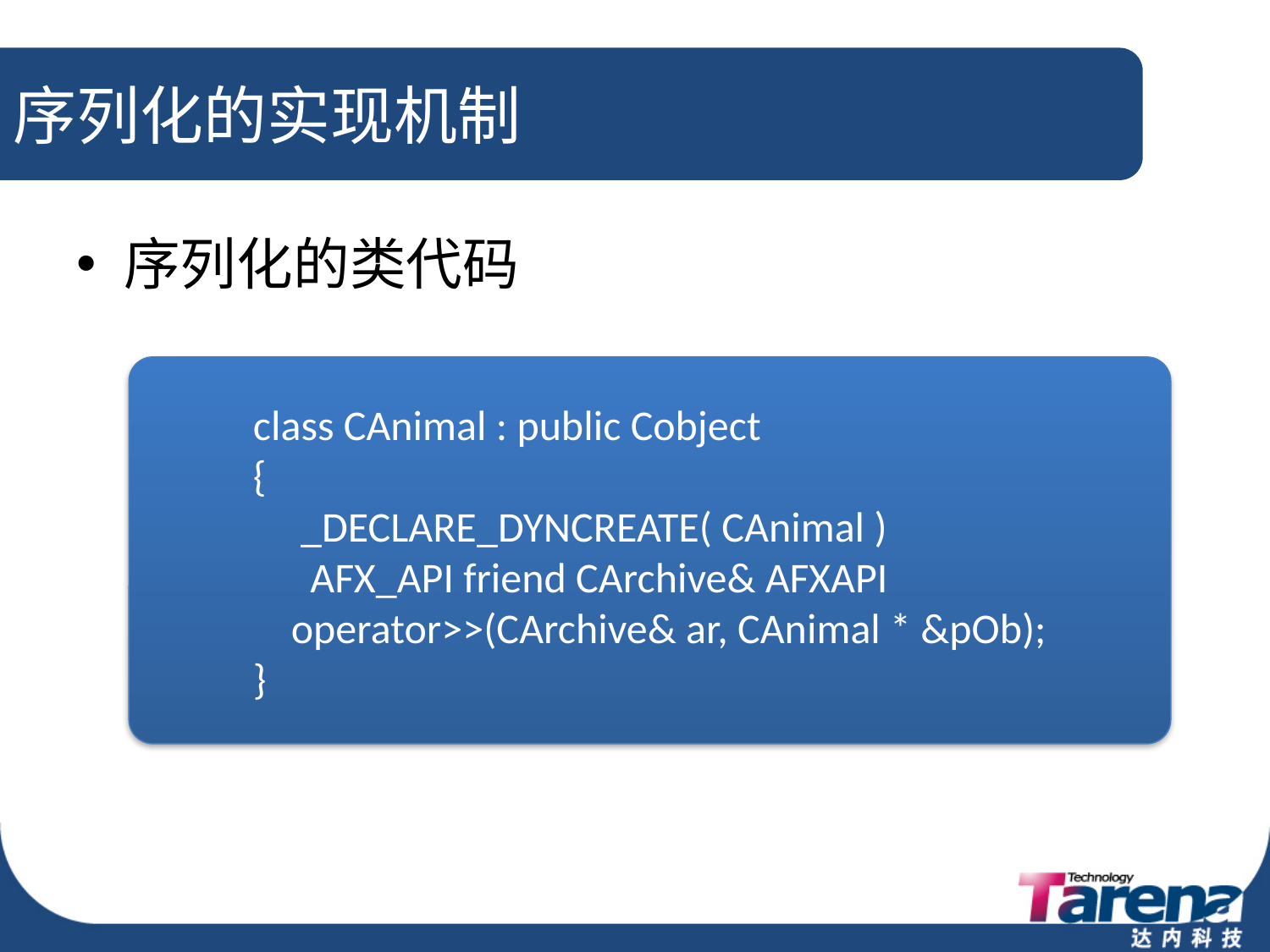

# 序列化的实现机制
序列化的类代码

class CAnimal : public Cobject
{
     _DECLARE_DYNCREATE( CAnimal )
      AFX_API friend CArchive& AFXAPI
    operator>>(CArchive& ar, CAnimal * &pOb);
}